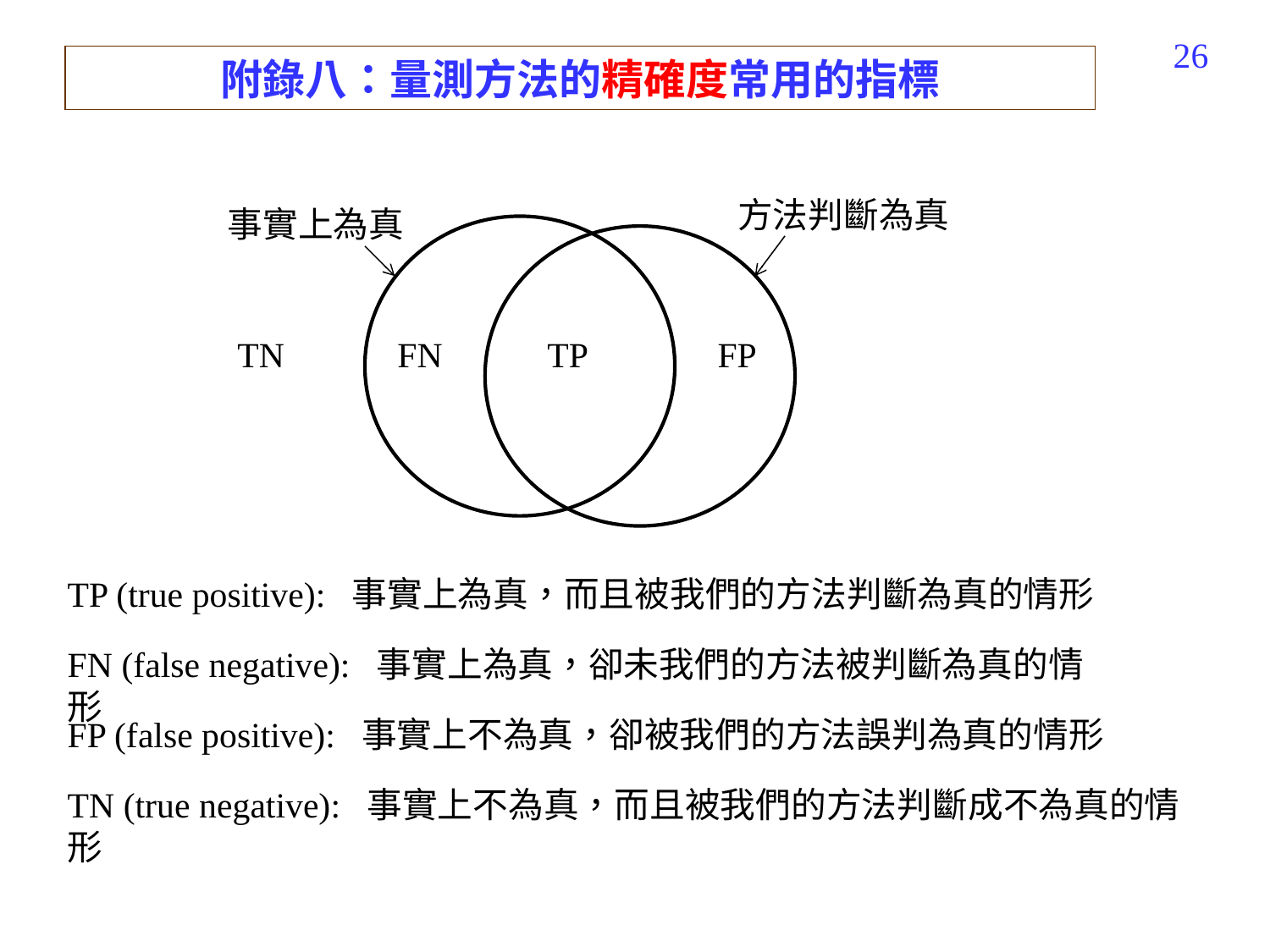

26
附錄八：量測方法的精確度常用的指標
方法判斷為真
事實上為真

TN
FN
TP
FP
TP (true positive):  事實上為真，而且被我們的方法判斷為真的情形
FN (false negative):  事實上為真，卻未我們的方法被判斷為真的情形
FP (false positive):  事實上不為真，卻被我們的方法誤判為真的情形
TN (true negative):  事實上不為真，而且被我們的方法判斷成不為真的情形